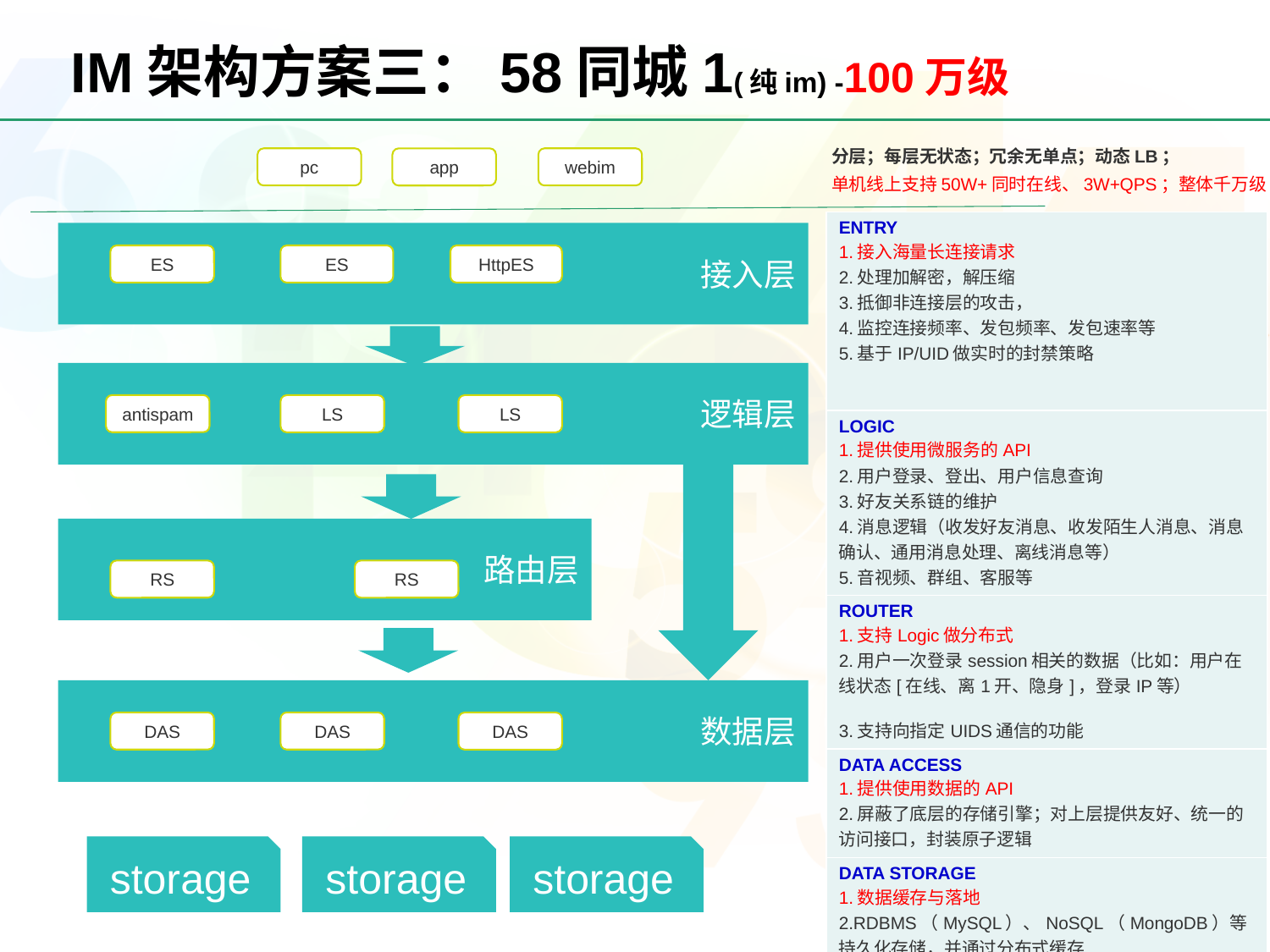

# IM架构方案三：58同城1(纯im) -100万级
分层；每层无状态；冗余无单点；动态LB；
单机线上支持50W+同时在线、3W+QPS；整体千万级
pc
webim
app
| ENTRY 1.接入海量长连接请求 2.处理加解密，解压缩 3.抵御非连接层的攻击， 4.监控连接频率、发包频率、发包速率等 5.基于IP/UID做实时的封禁策略 |
| --- |
| LOGIC 1.提供使用微服务的API 2.用户登录、登出、用户信息查询 3.好友关系链的维护 4.消息逻辑（收发好友消息、收发陌生人消息、消息确认、通用消息处理、离线消息等） 5.音视频、群组、客服等 |
| ROUTER 1.支持Logic做分布式 2.用户一次登录session相关的数据（比如：用户在线状态[在线、离1开、隐身]，登录IP等） 3.支持向指定UIDS通信的功能 |
| DATA ACCESS 1.提供使用数据的API 2.屏蔽了底层的存储引擎；对上层提供友好、统一的访问接口，封装原子逻辑 |
| DATA STORAGE 1.数据缓存与落地 2.RDBMS（MySQL）、NoSQL（MongoDB）等持久化存储，并通过分布式缓存（Memcached、Redis等）加速查询。 |
接入层
ES
ES
HttpES

逻辑层
antispam
LS
LS

路由层
RS
RS

数据层
DAS
DAS
DAS
storage
storage
storage